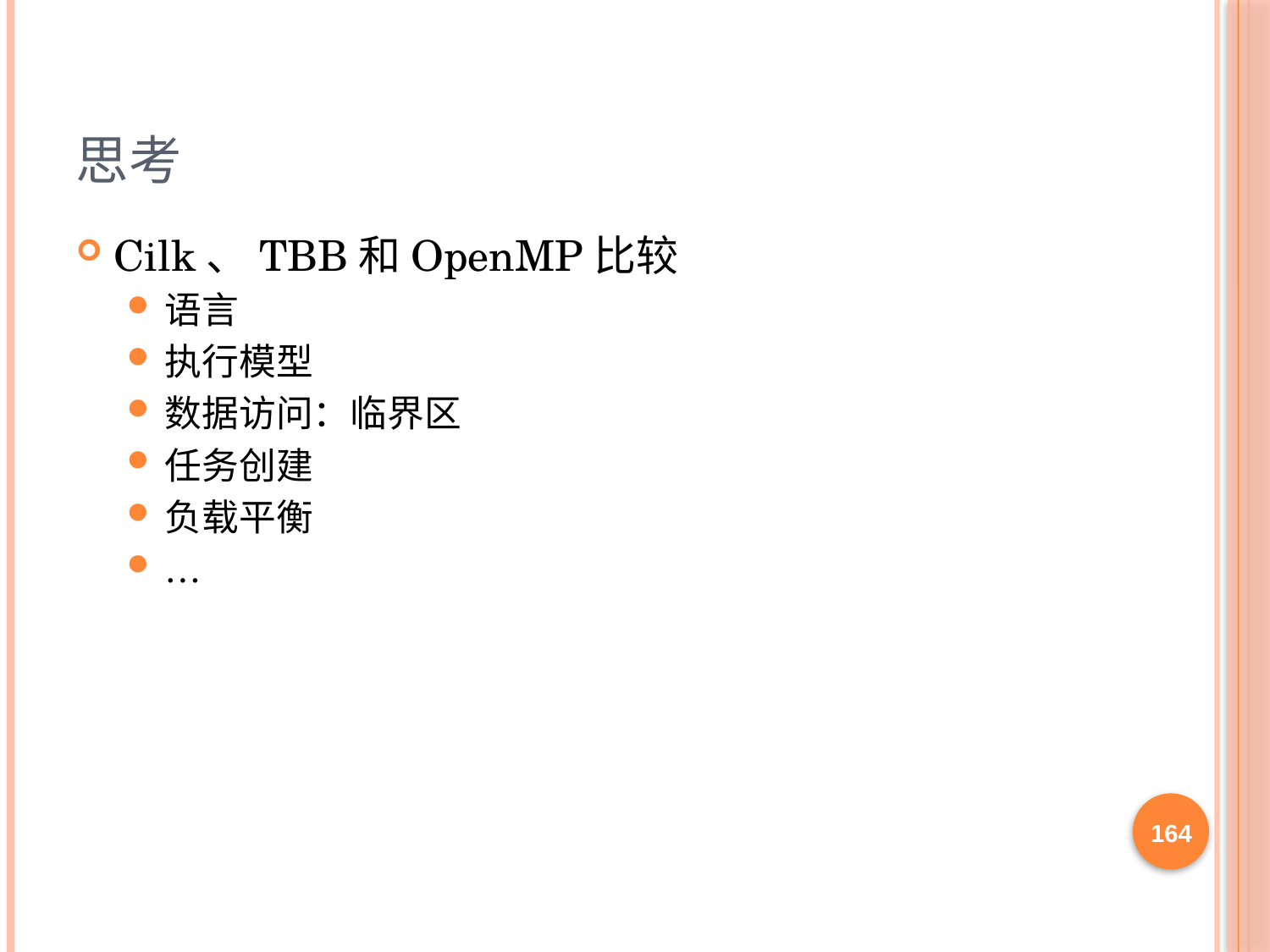

# 思考
Cilk、TBB和OpenMP比较
语言
执行模型
数据访问：临界区
任务创建
负载平衡
…

164